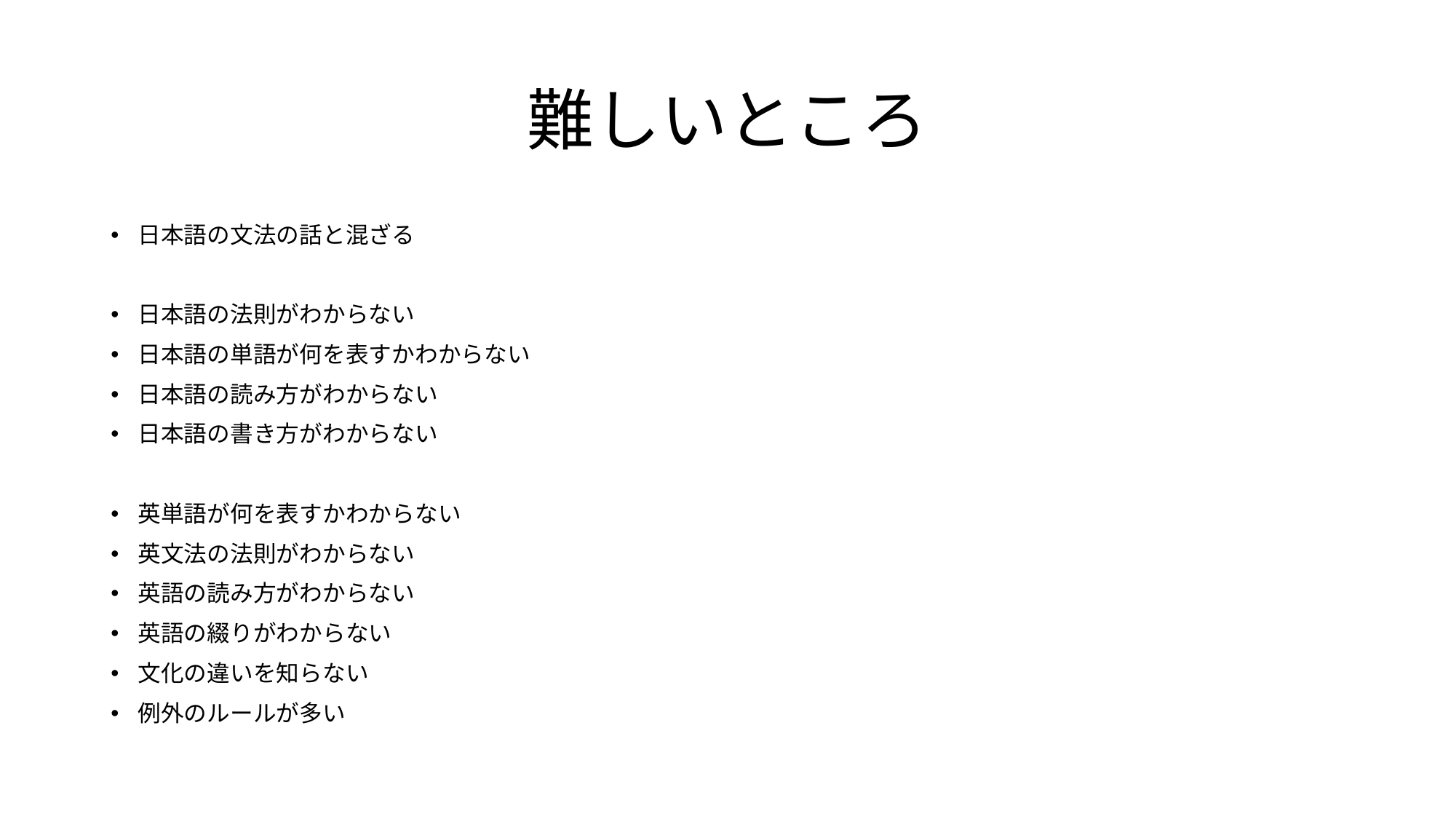

# 難しいところ
日本語の文法の話と混ざる

日本語の法則がわからない
日本語の単語が何を表すかわからない
日本語の読み方がわからない
日本語の書き方がわからない

英単語が何を表すかわからない
英文法の法則がわからない
英語の読み方がわからない
英語の綴りがわからない
文化の違いを知らない
例外のルールが多い